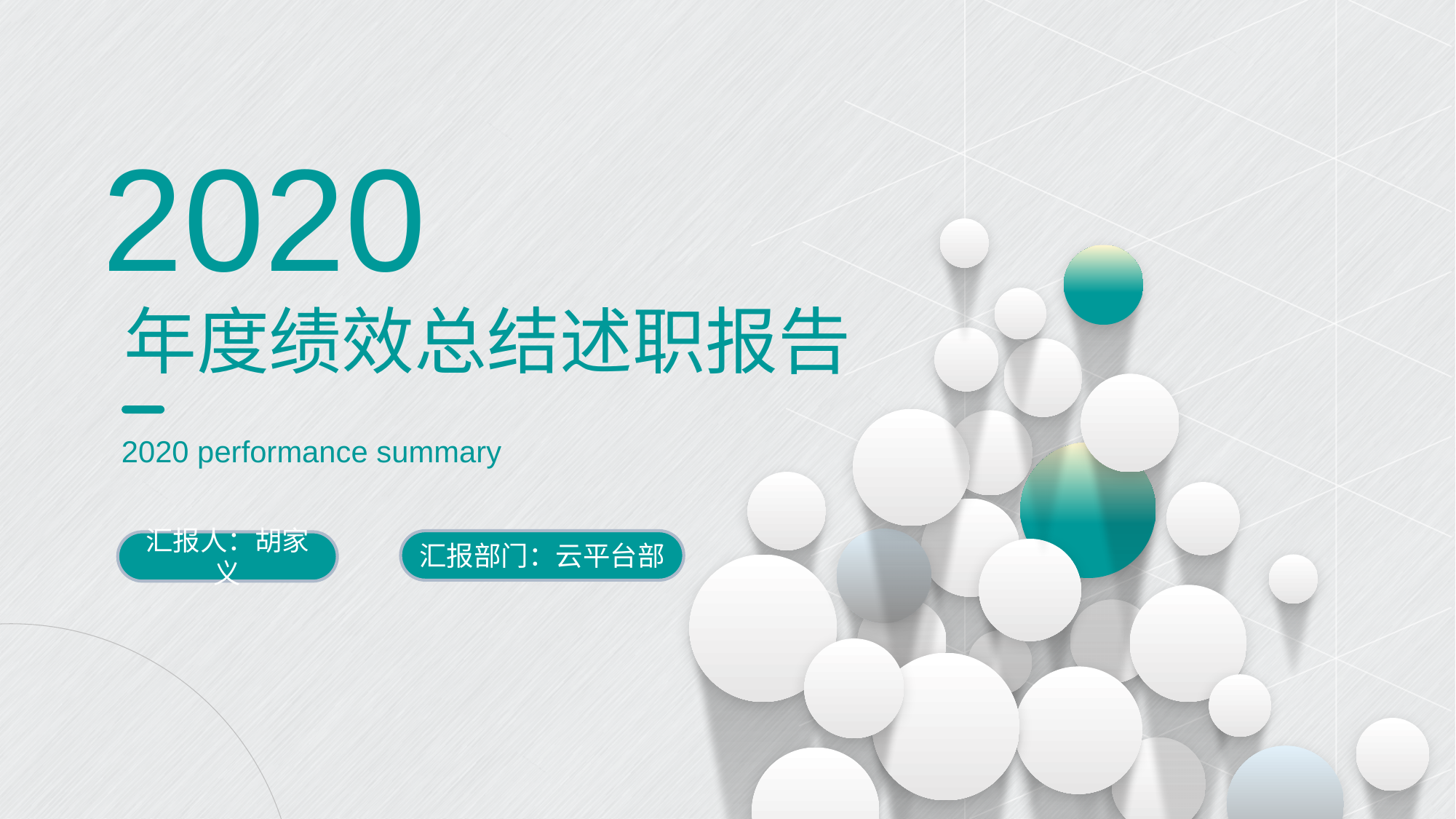

2020

年度绩效总结述职报告

2020 performance summary

汇报部门：云平台部
汇报人：胡家义